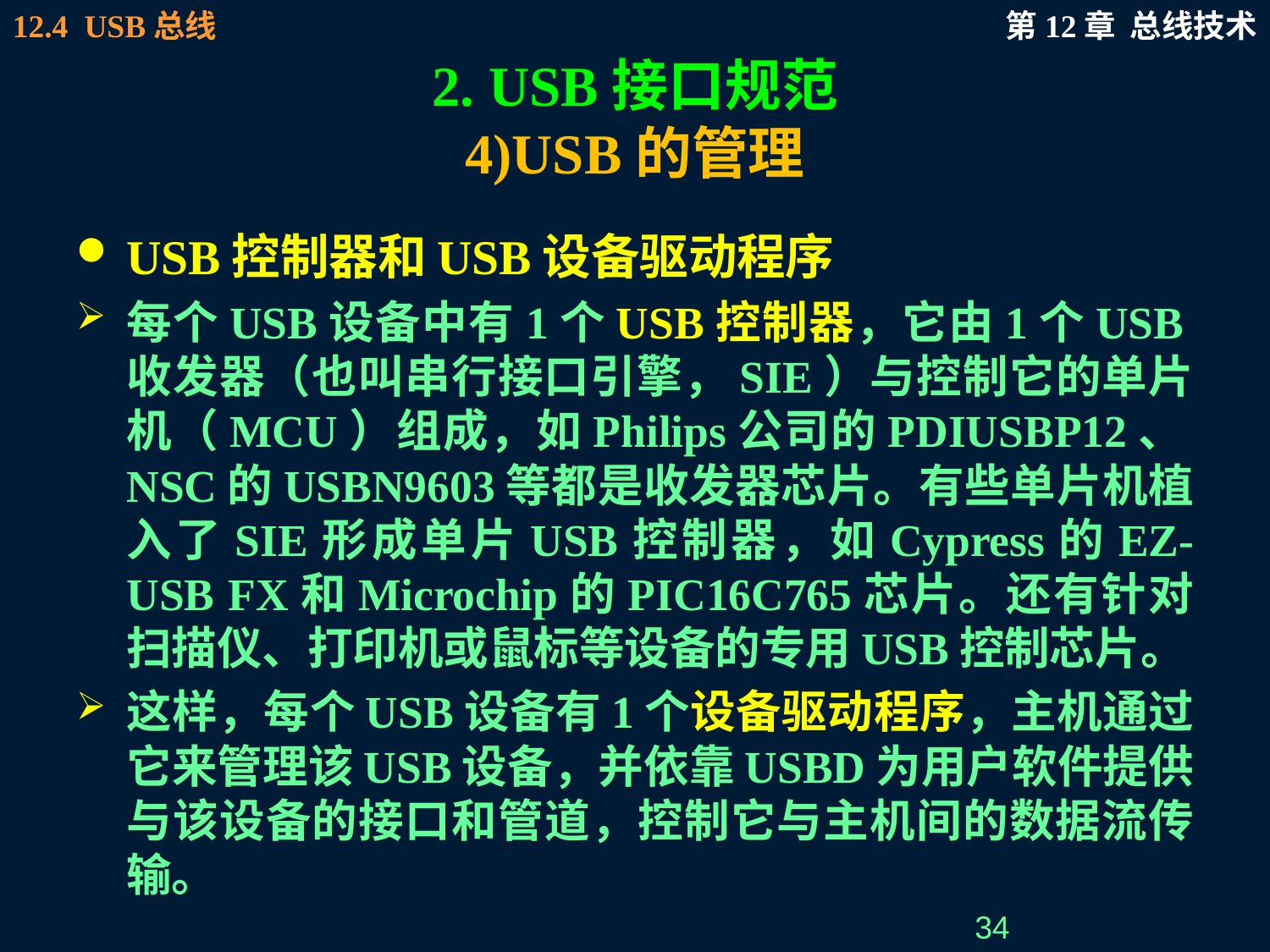

# 2. USB接口规范 4)USB的管理
USB控制器和USB设备驱动程序
每个USB设备中有1个USB控制器，它由1个USB收发器（也叫串行接口引擎，SIE）与控制它的单片机（MCU）组成，如Philips公司的PDIUSBP12、NSC的USBN9603等都是收发器芯片。有些单片机植入了SIE形成单片USB控制器，如Cypress的EZ-USB FX和Microchip的PIC16C765芯片。还有针对扫描仪、打印机或鼠标等设备的专用USB控制芯片。
这样，每个USB设备有1个设备驱动程序，主机通过它来管理该USB设备，并依靠USBD为用户软件提供与该设备的接口和管道，控制它与主机间的数据流传输。